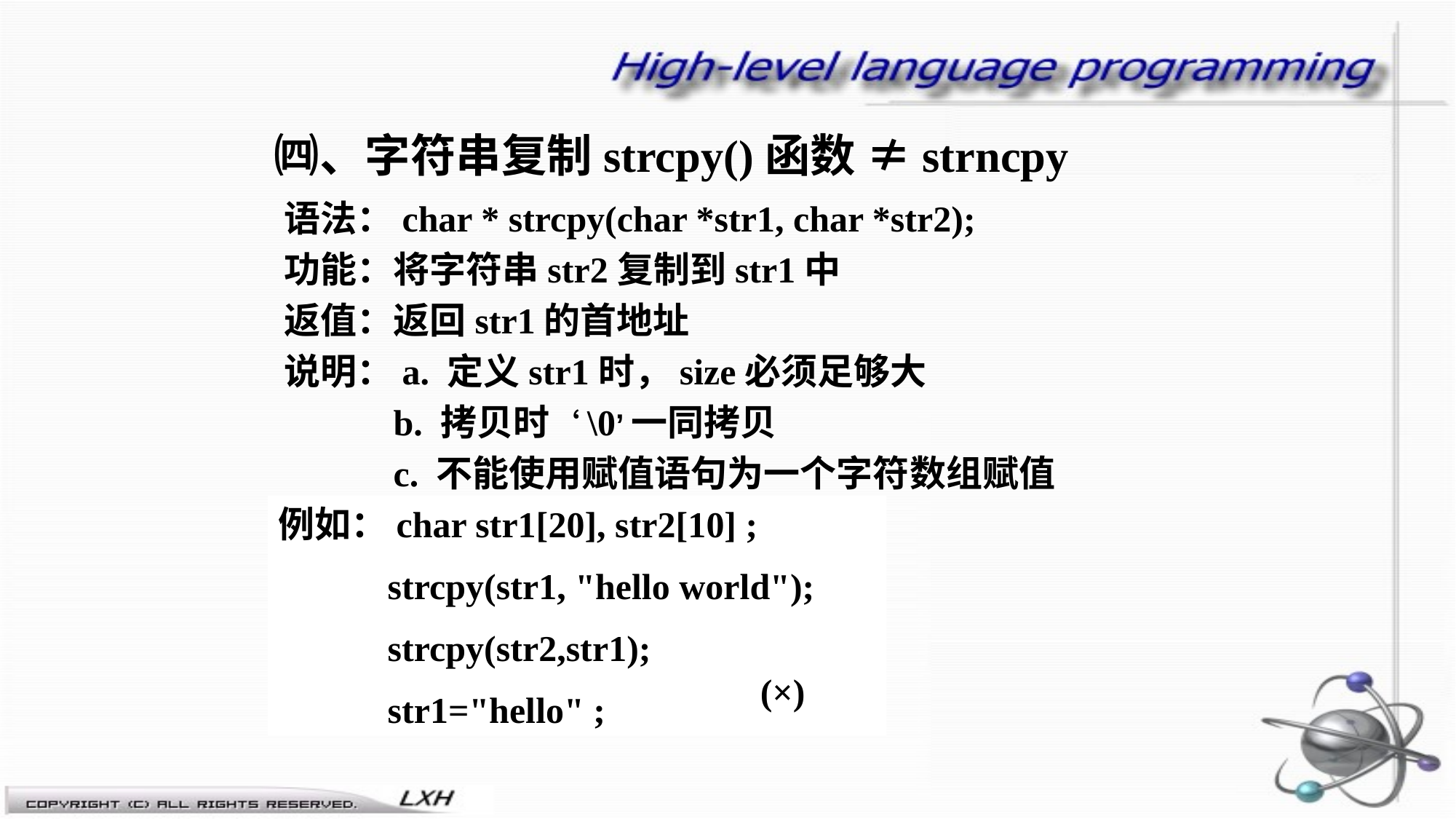

㈣、字符串复制strcpy()函数 ≠strncpy
语法：char * strcpy(char *str1, char *str2);
功能：将字符串str2复制到str1中
返值：返回str1的首地址
说明：a. 定义str1时，size必须足够大
            b. 拷贝时‘\0’一同拷贝
            c. 不能使用赋值语句为一个字符数组赋值
例如：char str1[20], str2[10] ;
            strcpy(str1, "hello world");
            strcpy(str2,str1);
            str1="hello" ;
 (×)